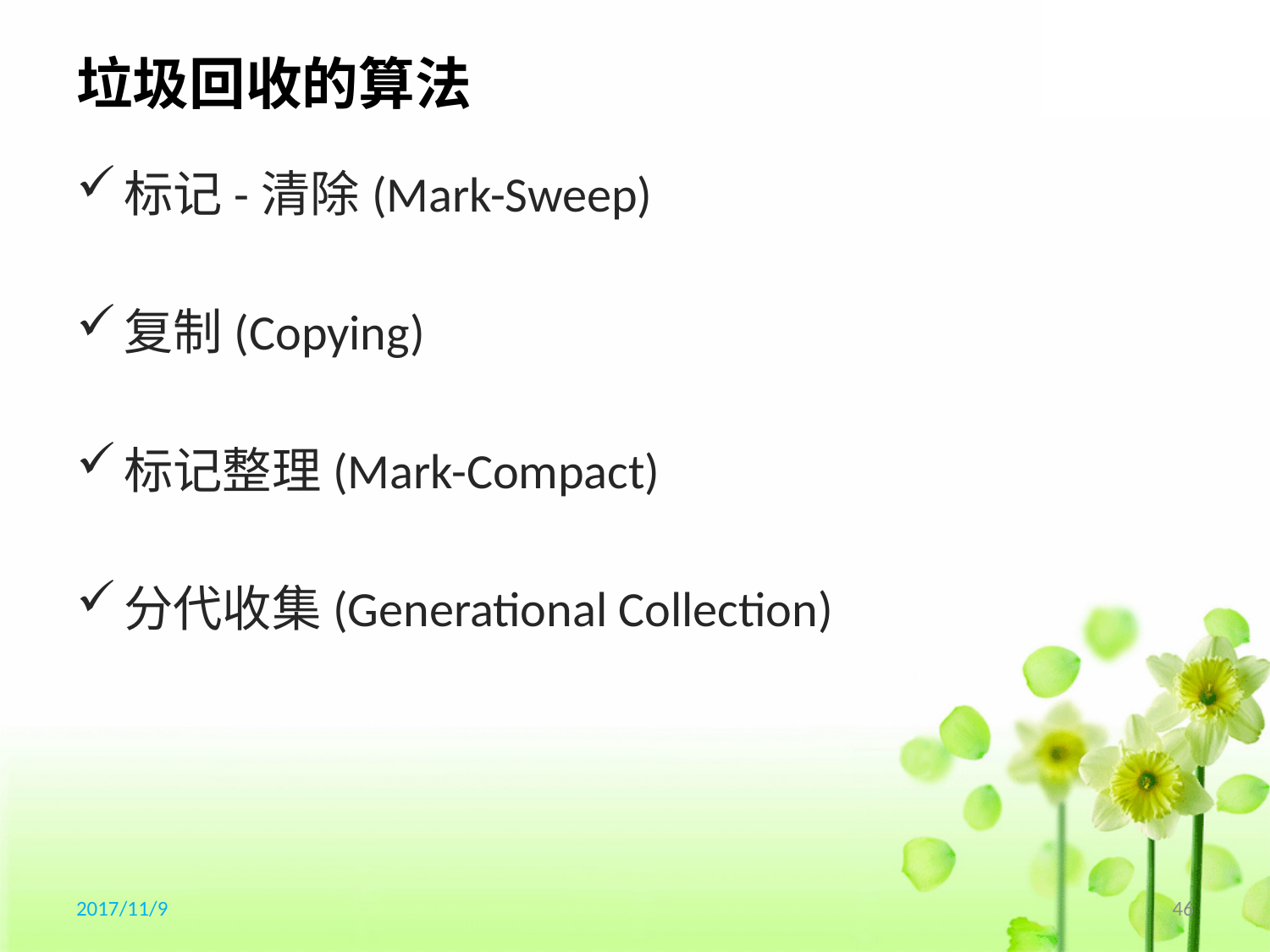

# 垃圾回收的算法
标记-清除(Mark-Sweep)

复制(Copying)

标记整理(Mark-Compact)

分代收集(Generational Collection)
2017/11/9
46